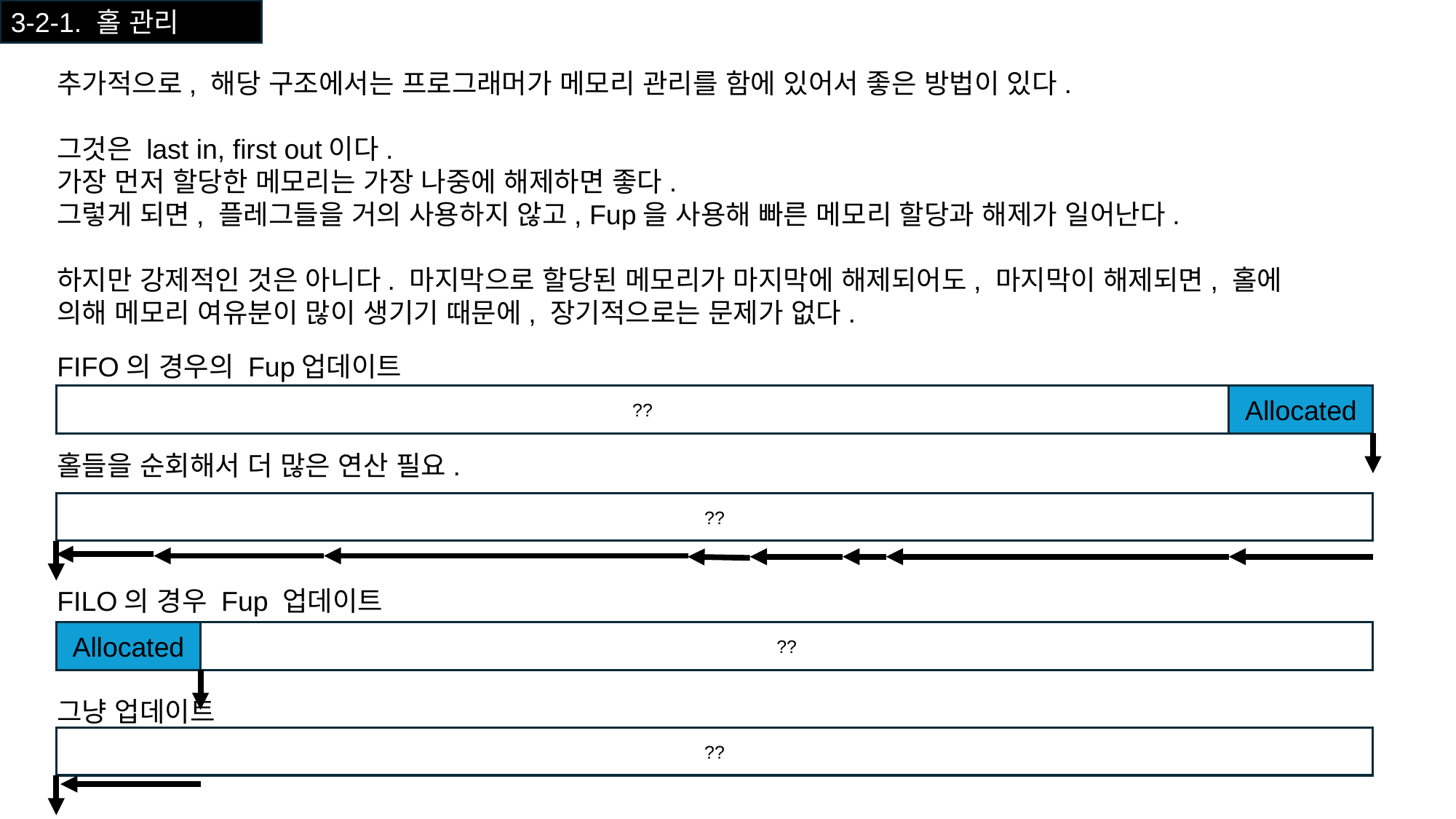

3-2-1. 홀 관리
추가적으로, 해당 구조에서는 프로그래머가 메모리 관리를 함에 있어서 좋은 방법이 있다.

그것은 last in, first out이다.
가장 먼저 할당한 메모리는 가장 나중에 해제하면 좋다.
그렇게 되면, 플레그들을 거의 사용하지 않고, Fup을 사용해 빠른 메모리 할당과 해제가 일어난다.

하지만 강제적인 것은 아니다. 마지막으로 할당된 메모리가 마지막에 해제되어도, 마지막이 해제되면, 홀에 의해 메모리 여유분이 많이 생기기 때문에, 장기적으로는 문제가 없다.
FIFO의 경우의 Fup업데이트
??
Allocated
홀들을 순회해서 더 많은 연산 필요.
??
FILO의 경우 Fup 업데이트
Allocated
??
그냥 업데이트
??